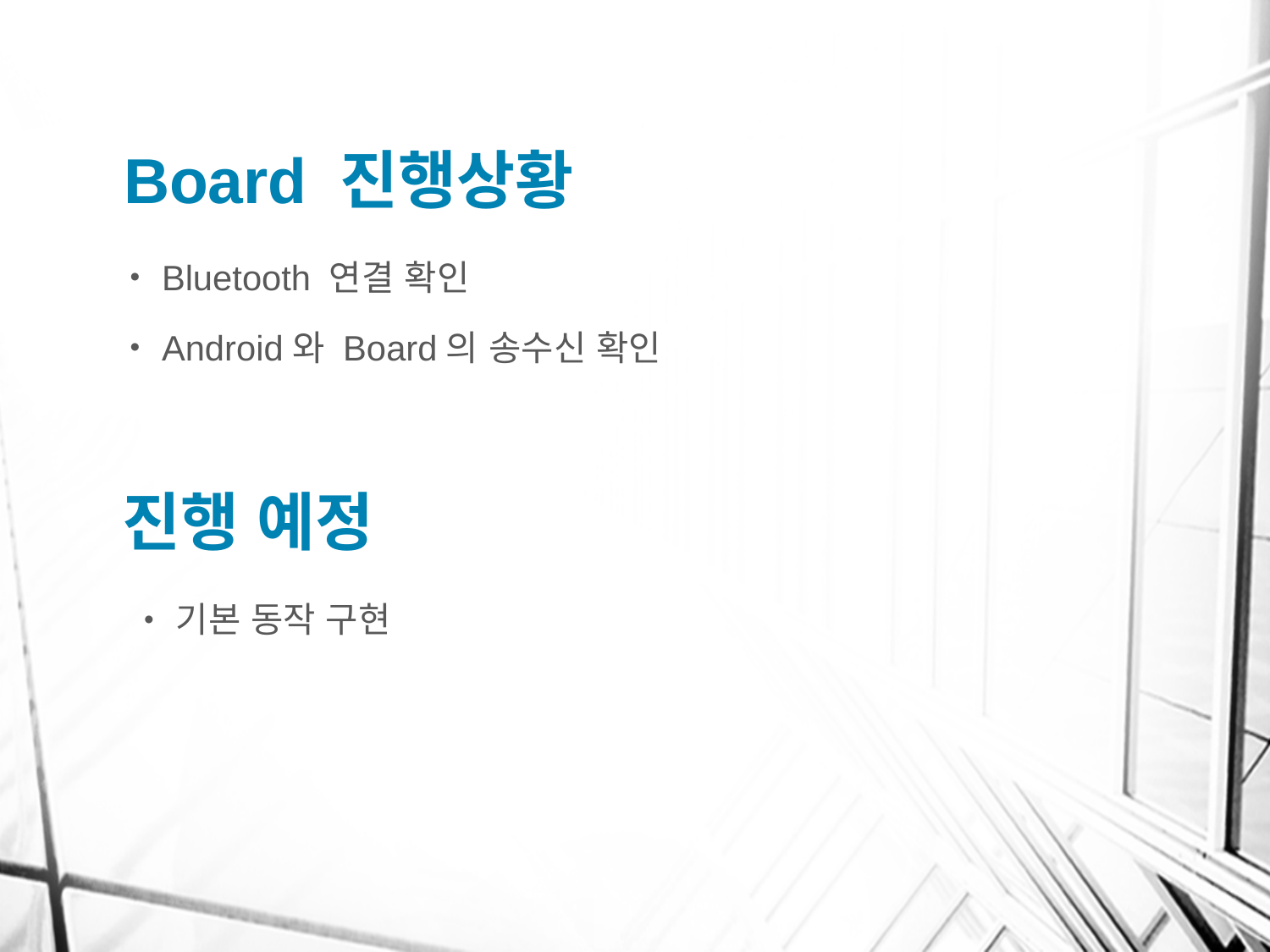

# Board 진행상황
Bluetooth 연결 확인
Android와 Board의 송수신 확인

진행 예정
기본 동작 구현